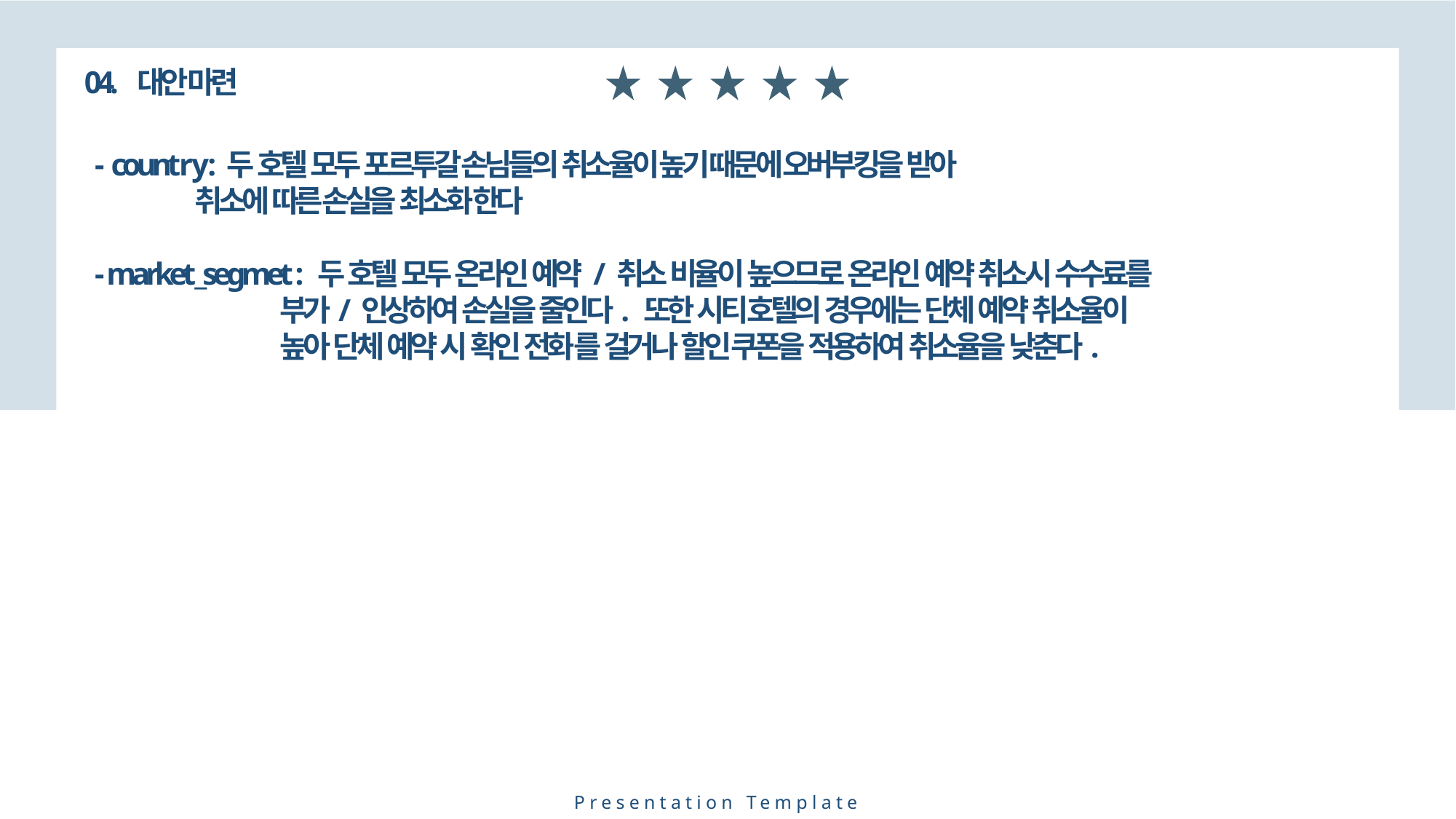

04.  대안 마련

-  count r y : 두  호텔  모두  포르투갈 손님들의  취소율이 높기 때문에 오버부킹을  받아
                           취소에  따른 손실을  최소화 한다

-  market _segmet  :  두  호텔  모두  온라인  예약 / 취소  비율이  높으므로  온라인  예약  취소시  수수료를
                                                     부가/ 인상하여  손실을  줄인다.  또한  시티 호텔의  경우에는  단체  예약  취소율이
                                                     높아  단체  예약  시  확인  전화 를  걸거나  할인 쿠폰을  적용하여  취소율을  낮춘다.

Presentation Template